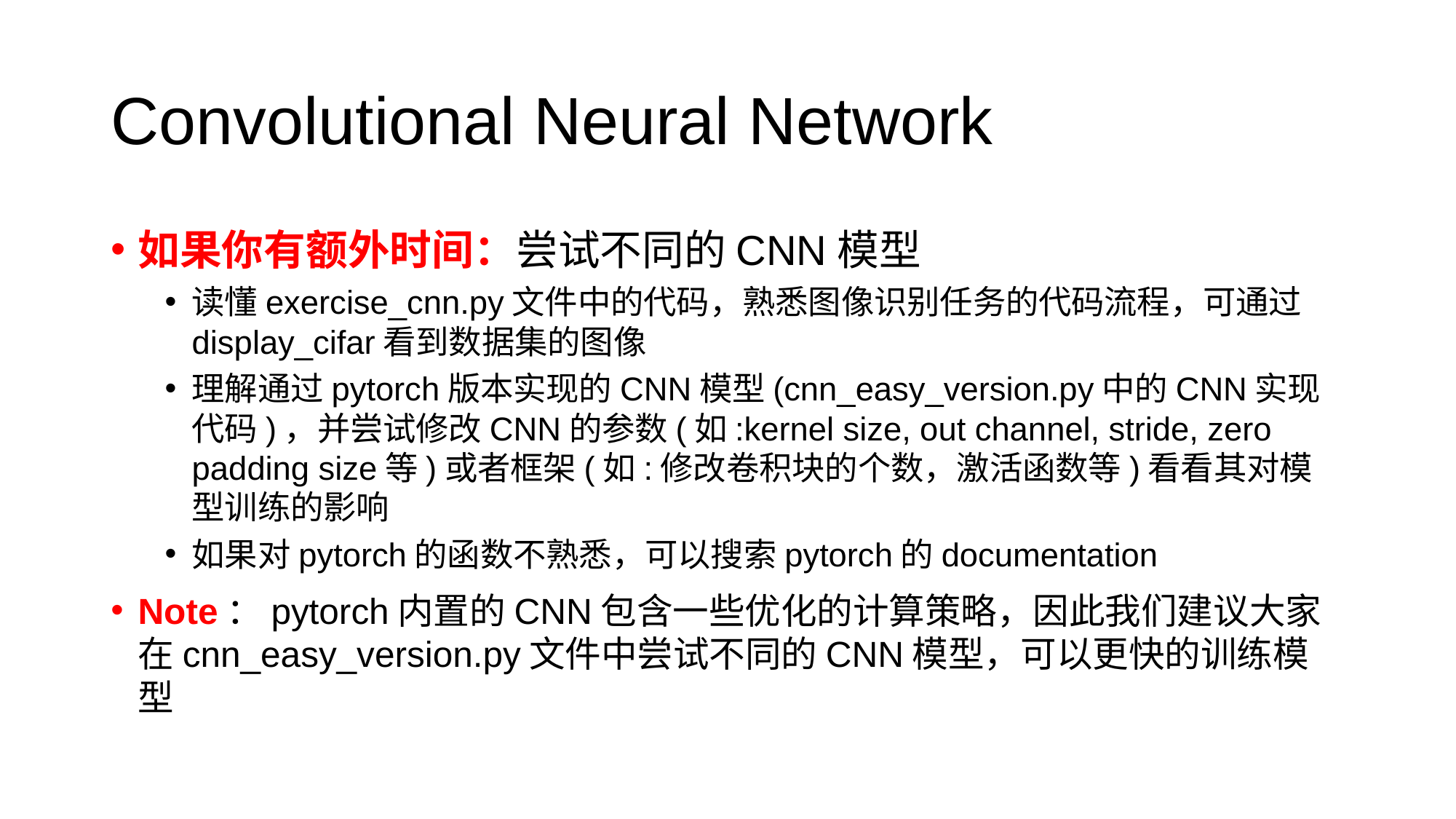

# Convolutional Neural Network
如果你有额外时间：尝试不同的CNN模型
读懂exercise_cnn.py文件中的代码，熟悉图像识别任务的代码流程，可通过display_cifar看到数据集的图像
理解通过pytorch版本实现的CNN模型(cnn_easy_version.py中的CNN实现代码)，并尝试修改CNN的参数(如:kernel size, out channel, stride, zero padding size等)或者框架(如:修改卷积块的个数，激活函数等)看看其对模型训练的影响
如果对pytorch的函数不熟悉，可以搜索pytorch的documentation
Note：pytorch内置的CNN包含一些优化的计算策略，因此我们建议大家在cnn_easy_version.py文件中尝试不同的CNN模型，可以更快的训练模型